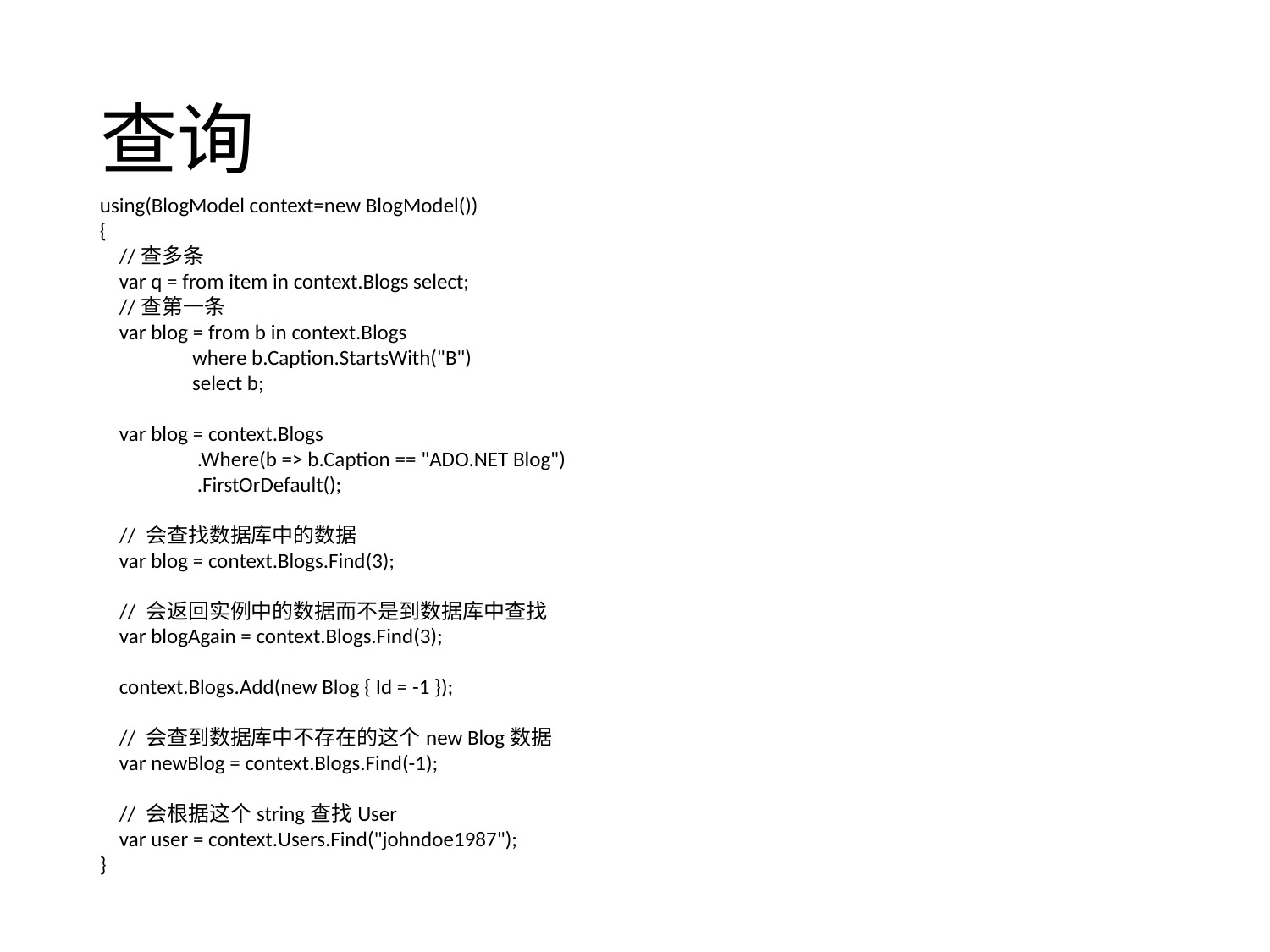

# 查询
using(BlogModel context=new BlogModel())
{
    //查多条
    var q = from item in context.Blogs select;
    //查第一条
    var blog = from b in context.Blogs
                   where b.Caption.StartsWith("B")
                   select b;

    var blog = context.Blogs
                    .Where(b => b.Caption == "ADO.NET Blog")
                    .FirstOrDefault();

    // 会查找数据库中的数据
    var blog = context.Blogs.Find(3);

    // 会返回实例中的数据而不是到数据库中查找
    var blogAgain = context.Blogs.Find(3);

    context.Blogs.Add(new Blog { Id = -1 });

    // 会查到数据库中不存在的这个new Blog数据
    var newBlog = context.Blogs.Find(-1);

    // 会根据这个string查找User
    var user = context.Users.Find("johndoe1987");
}